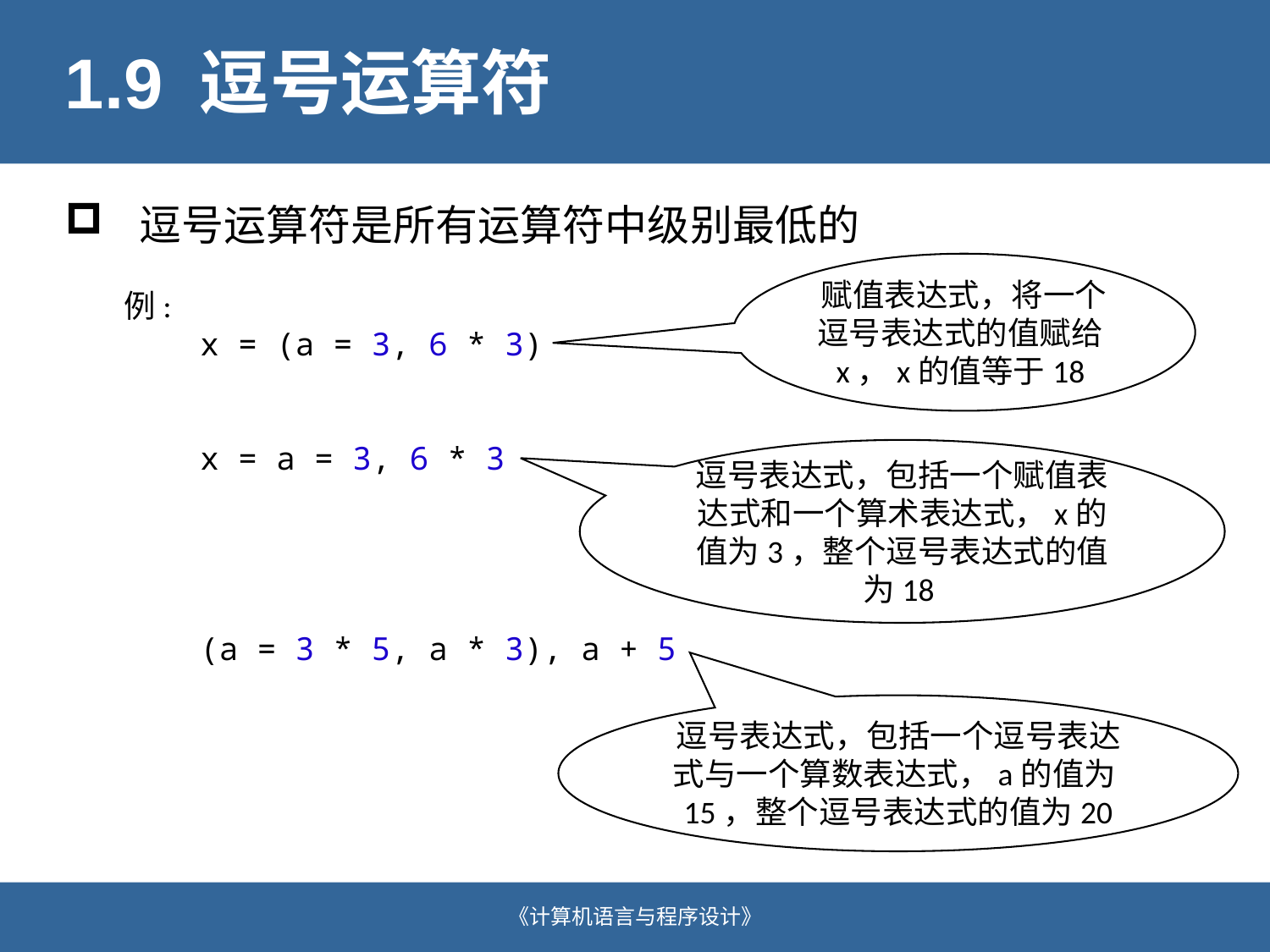

# 1.9 逗号运算符
逗号运算符是所有运算符中级别最低的

赋值表达式，将一个逗号表达式的值赋给x，x的值等于18
例:
    x = (a = 3, 6 * 3)

    x = a = 3, 6 * 3

    (a = 3 * 5, a * 3), a + 5

逗号表达式，包括一个赋值表达式和一个算术表达式，x的值为3，整个逗号表达式的值为18
逗号表达式，包括一个逗号表达式与一个算数表达式，a的值为15，整个逗号表达式的值为20

《计算机语言与程序设计》
50